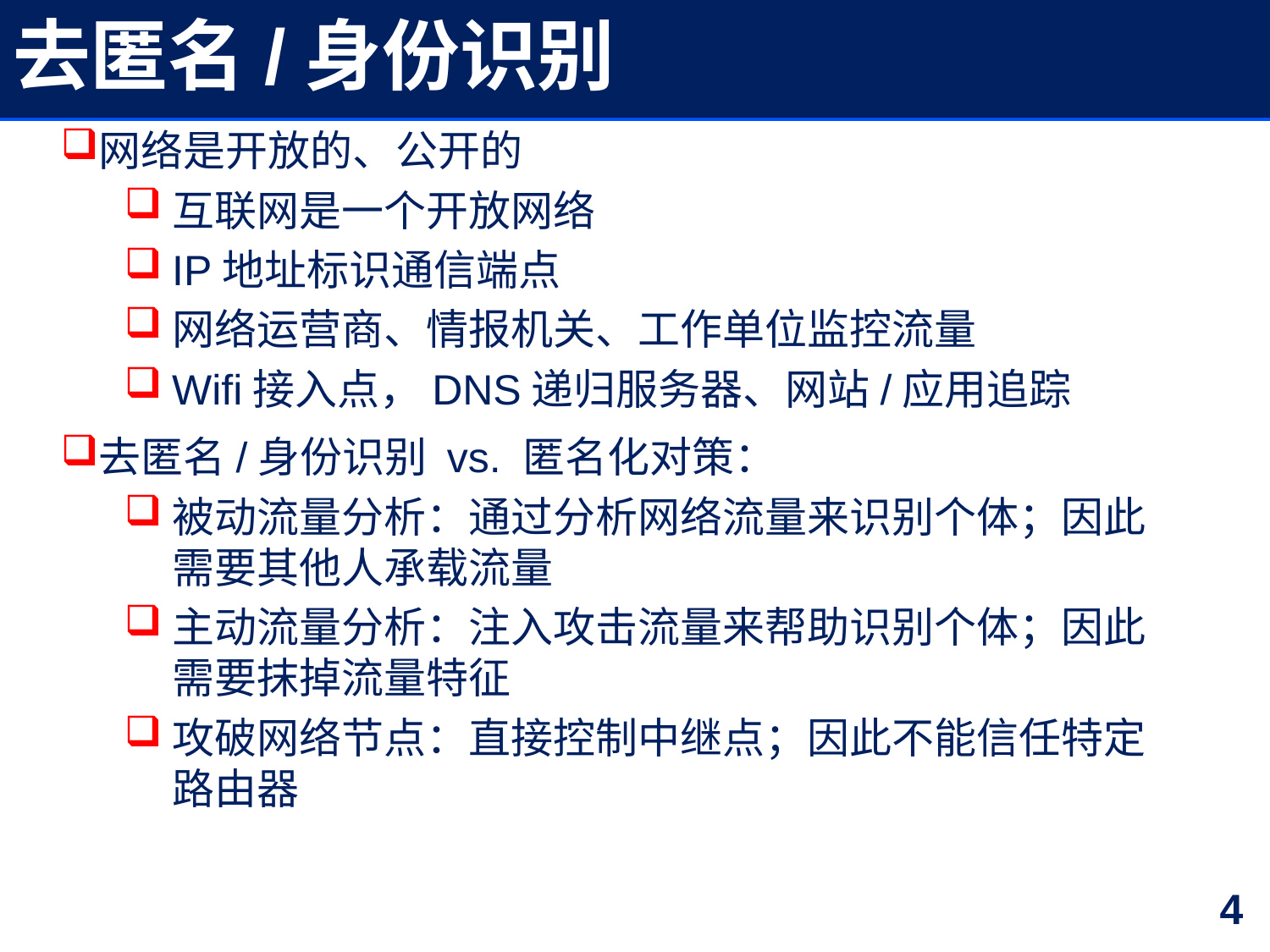

# 去匿名/身份识别
网络是开放的、公开的
互联网是一个开放网络
IP地址标识通信端点
网络运营商、情报机关、工作单位监控流量
Wifi接入点，DNS递归服务器、网站/应用追踪
去匿名/身份识别 vs. 匿名化对策：
被动流量分析：通过分析网络流量来识别个体；因此需要其他人承载流量
主动流量分析：注入攻击流量来帮助识别个体；因此需要抹掉流量特征
攻破网络节点：直接控制中继点；因此不能信任特定路由器
4